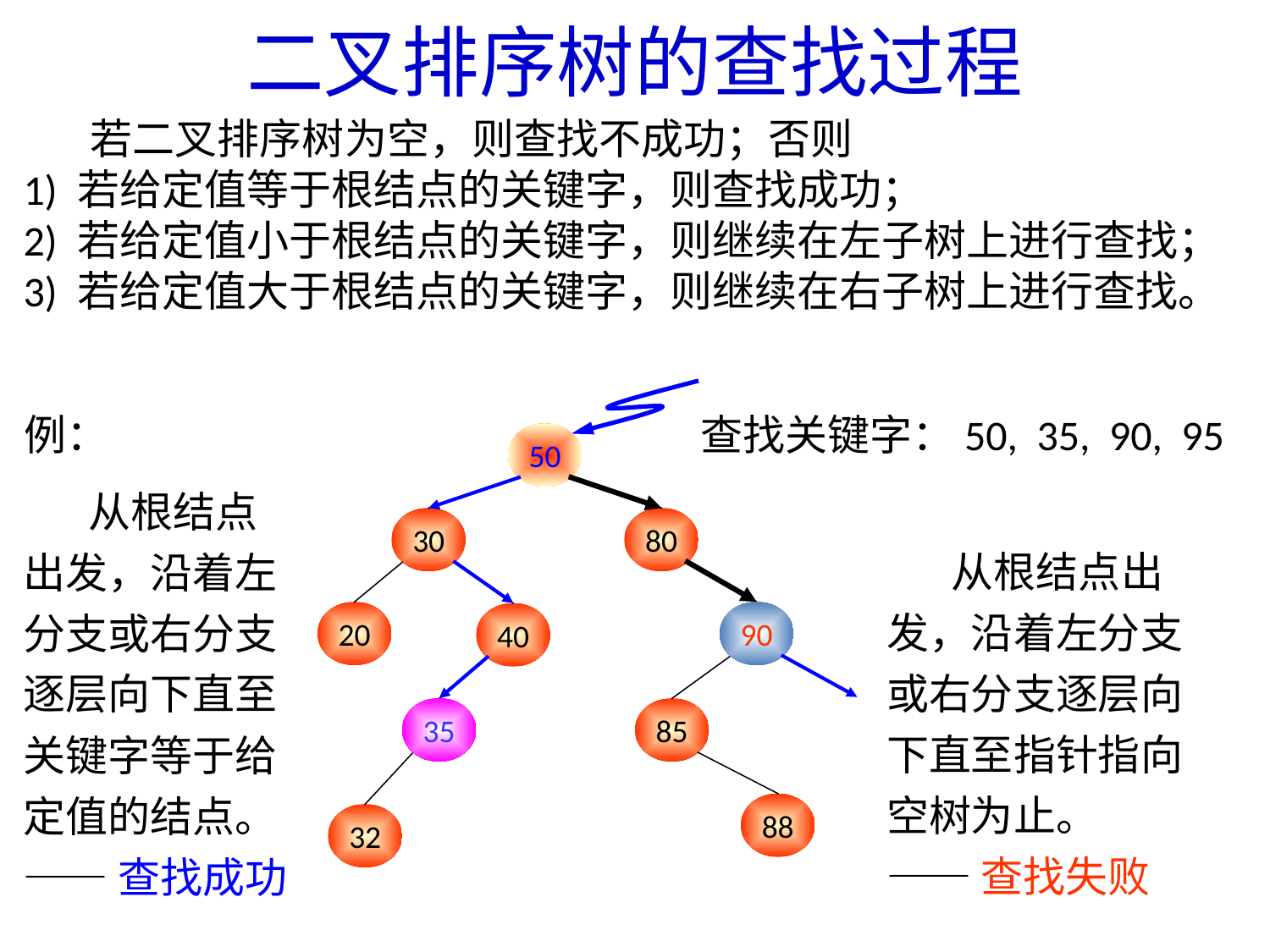

二叉排序树的查找过程
      若二叉排序树为空，则查找不成功；否则
1) 若给定值等于根结点的关键字，则查找成功；
2) 若给定值小于根结点的关键字，则继续在左子树上进行查找；
3) 若给定值大于根结点的关键字，则继续在右子树上进行查找。

例：
查找关键字：50,  35,  90,  95
50
30
80
20
90
40
35
85
88
32
50
        从根结点
出发，沿着左
分支或右分支
逐层向下直至
关键字等于给
定值的结点。
——查找成功
        从根结点出
发，沿着左分支
或右分支逐层向
下直至指针指向
空树为止。
——查找失败
90
35